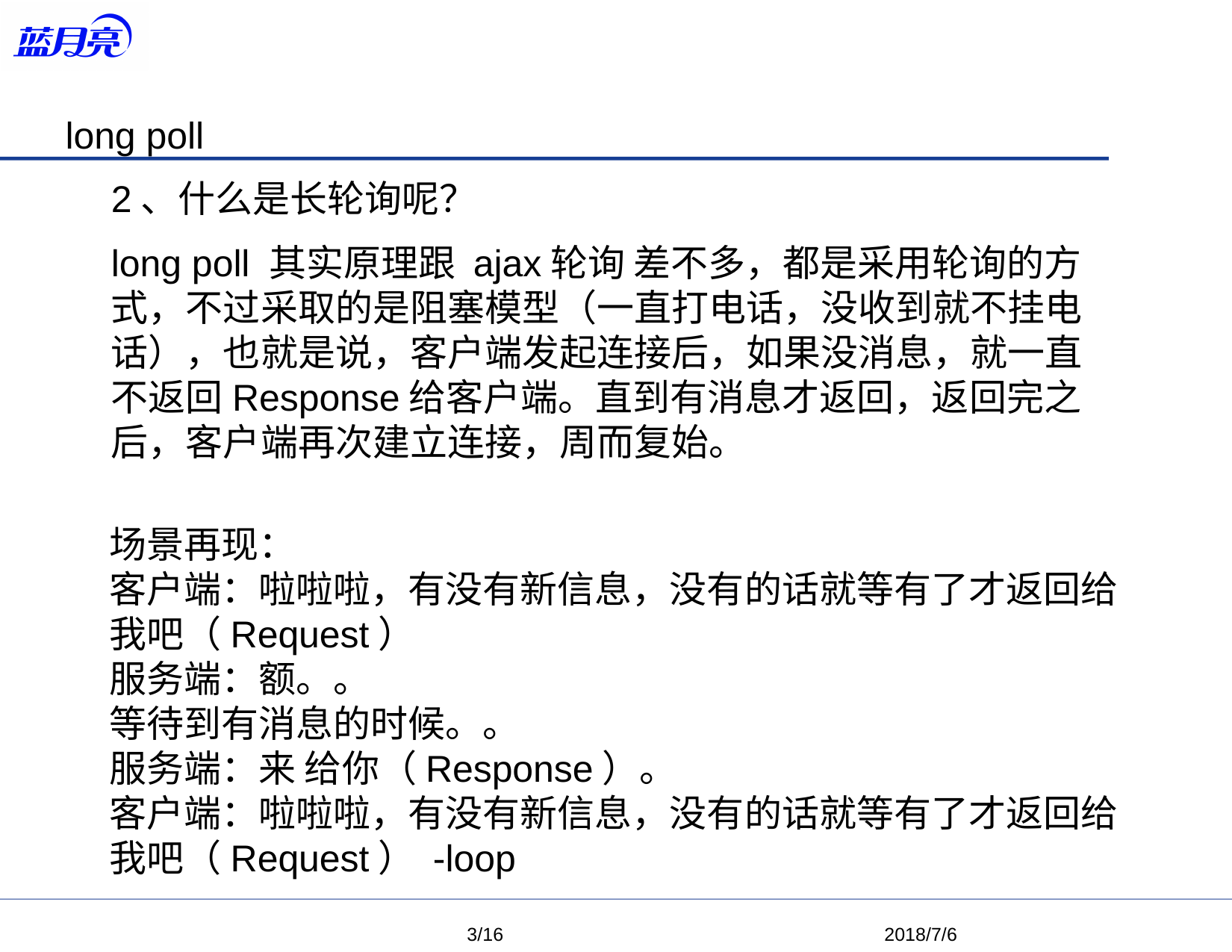

long poll
2、什么是长轮询呢？
long poll 其实原理跟 ajax轮询 差不多，都是采用轮询的方式，不过采取的是阻塞模型（一直打电话，没收到就不挂电话），也就是说，客户端发起连接后，如果没消息，就一直不返回Response给客户端。直到有消息才返回，返回完之后，客户端再次建立连接，周而复始。
场景再现：
客户端：啦啦啦，有没有新信息，没有的话就等有了才返回给我吧（Request）
服务端：额。。
等待到有消息的时候。。
服务端：来 给你（Response）。
客户端：啦啦啦，有没有新信息，没有的话就等有了才返回给我吧（Request） -loop

 3/16
  2018/7/6